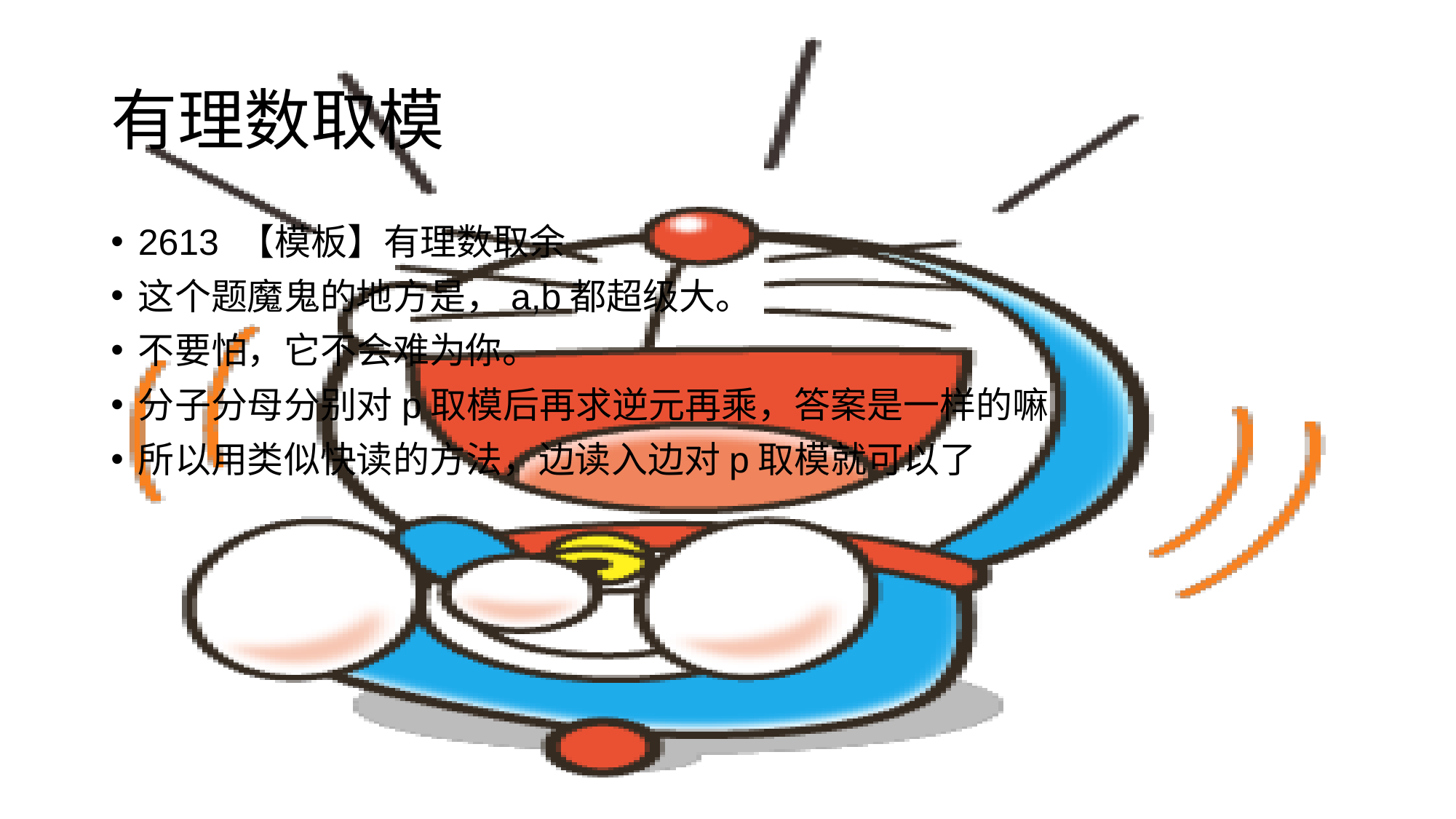

# 有理数取模
2613 【模板】有理数取余
这个题魔鬼的地方是，a,b都超级大。
不要怕，它不会难为你。
分子分母分别对p取模后再求逆元再乘，答案是一样的嘛
所以用类似快读的方法，边读入边对p取模就可以了